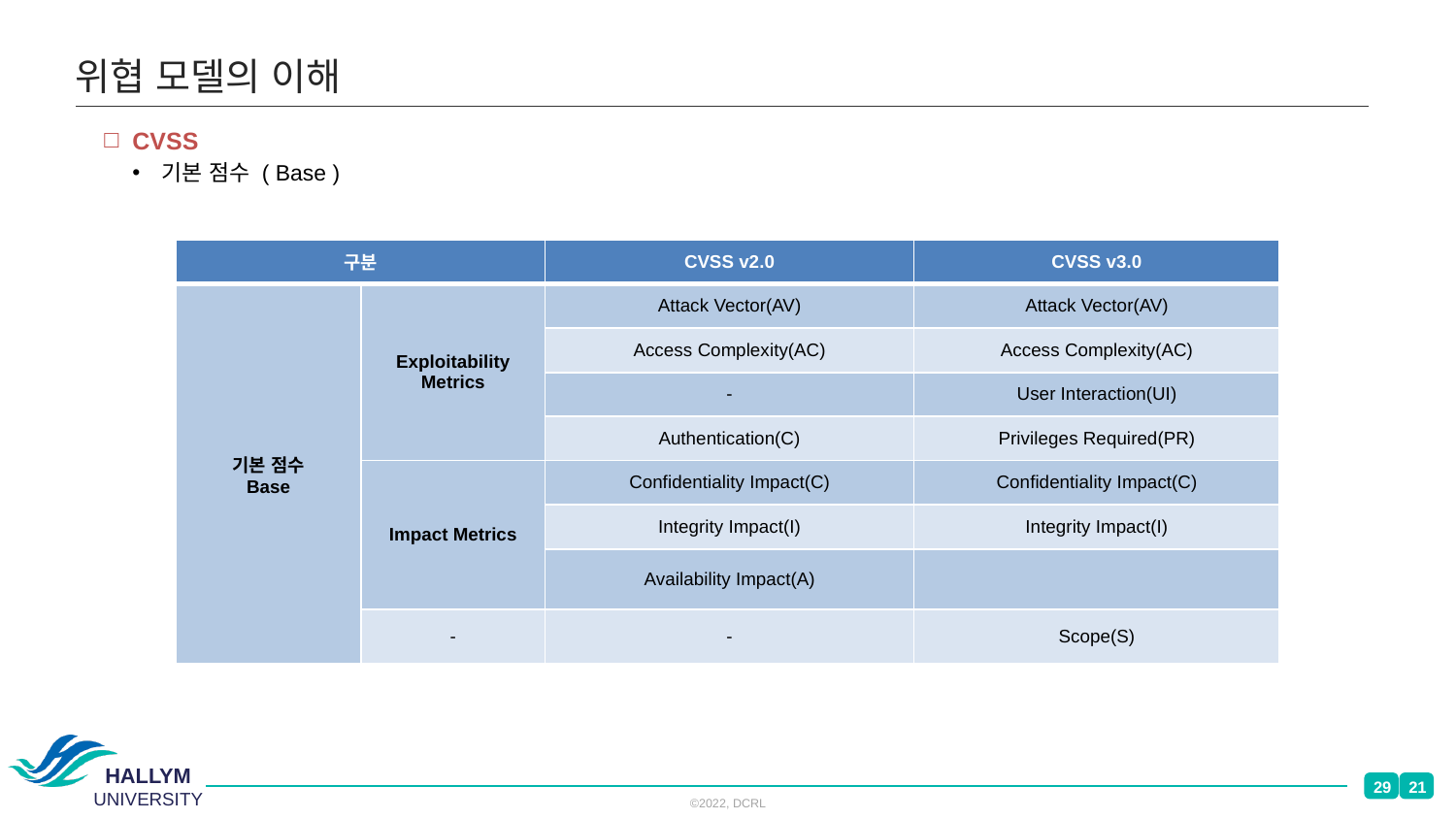

# 위협 모델의 이해
CVSS
기본 점수 ( Base )
| 구분 |  | CVSS v2.0 | CVSS v3.0 |
| --- | --- | --- | --- |
| 기본 점수 Base | Exploitability Metrics | Attack Vector(AV) | Attack Vector(AV) |
|  |  | Access Complexity(AC) | Access Complexity(AC) |
|  |  | - | User Interaction(UI) |
|  |  | Authentication(C) | Privileges Required(PR) |
|  | Impact Metrics | Confidentiality Impact(C) | Confidentiality Impact(C) |
|  |  | Integrity Impact(I) | Integrity Impact(I) |
|  |  | Availability Impact(A) |  |
|  | - | - | Scope(S) |